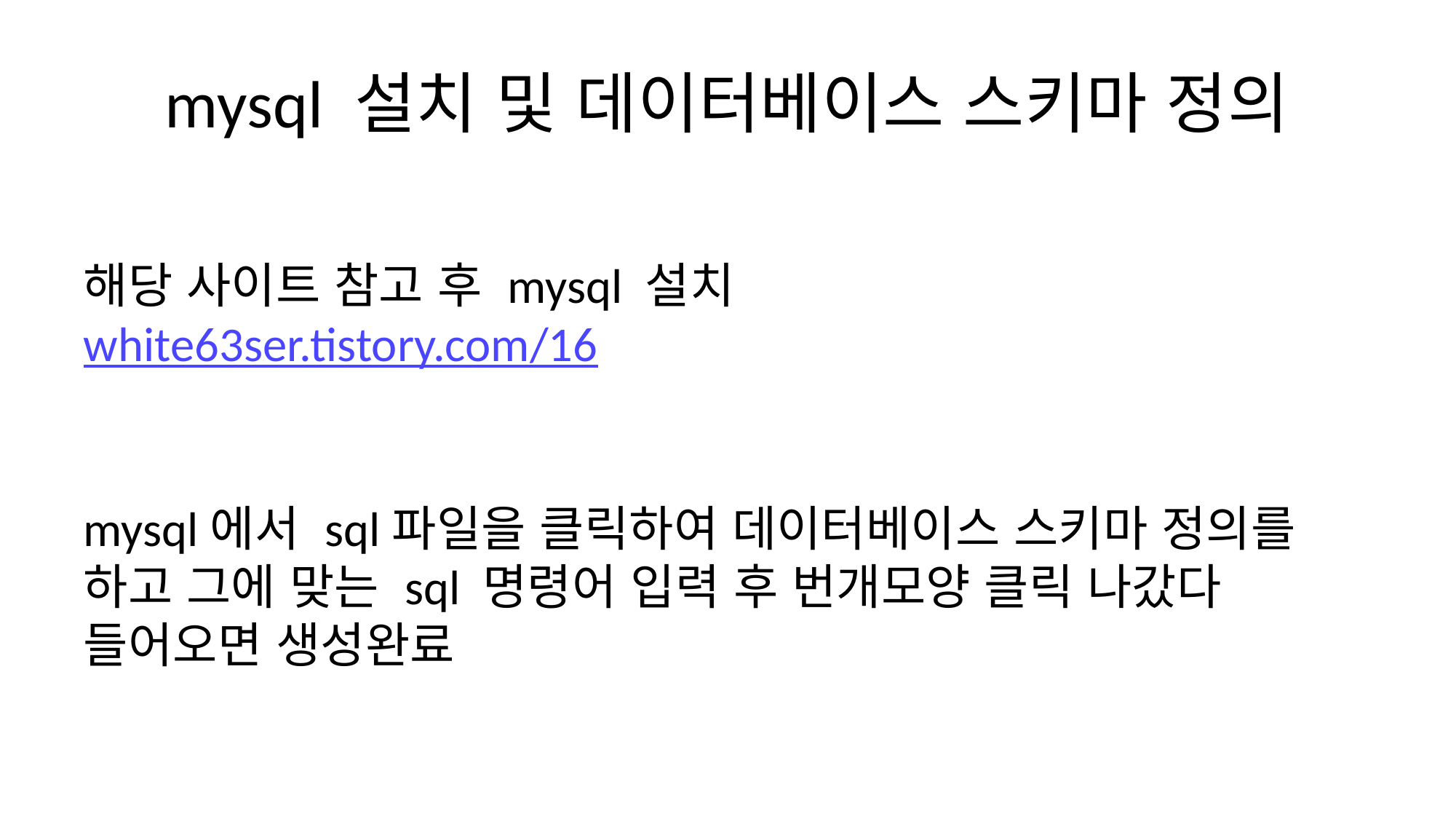

# mysql 설치 및 데이터베이스 스키마 정의
해당 사이트 참고 후 mysql 설치
white63ser.tistory.com/16
mysql에서 sql파일을 클릭하여 데이터베이스 스키마 정의를 하고 그에 맞는 sql 명령어 입력 후 번개모양 클릭 나갔다 들어오면 생성완료